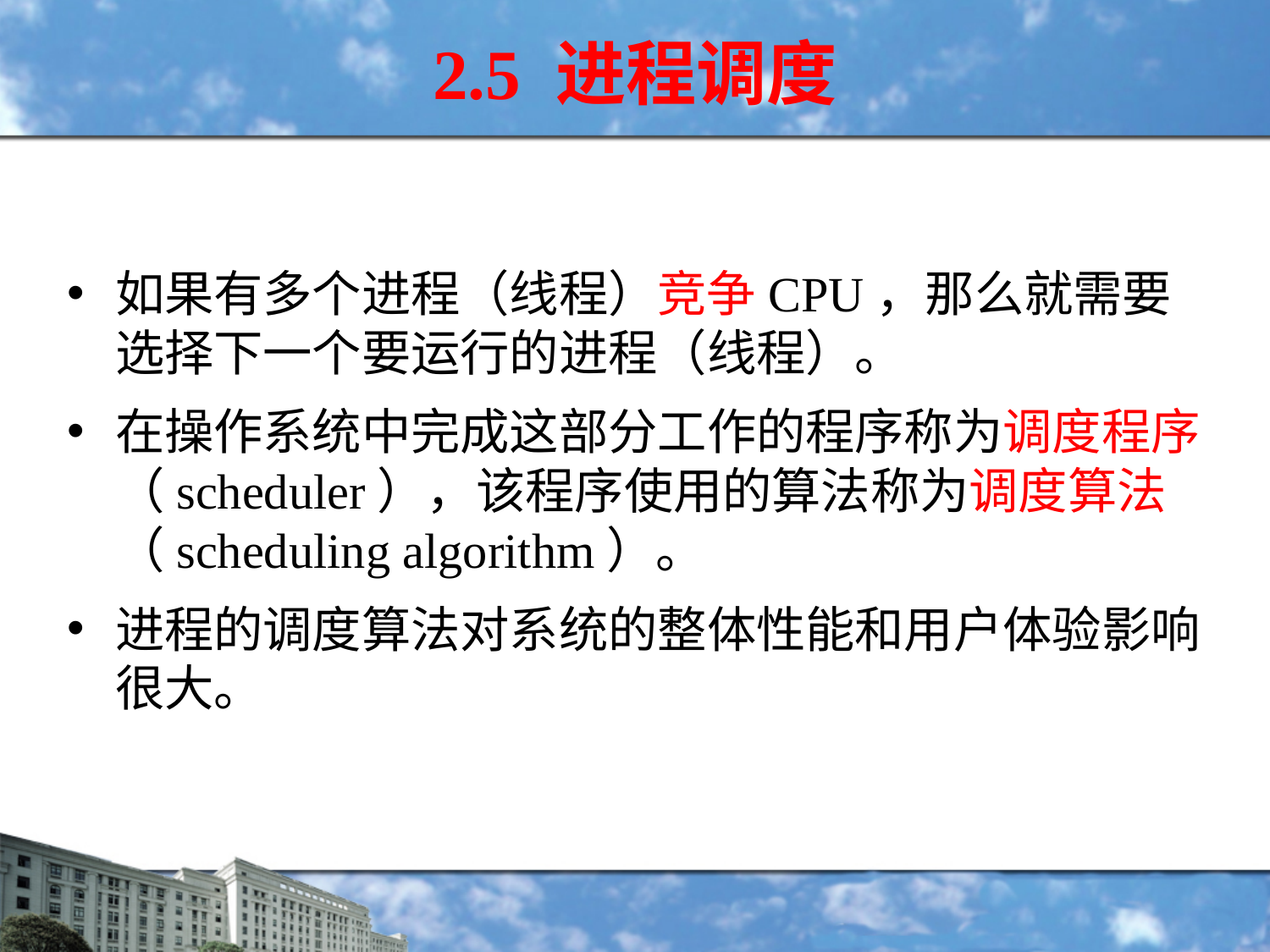

2.5 进程调度
如果有多个进程（线程）竞争CPU，那么就需要选择下一个要运行的进程（线程）。
在操作系统中完成这部分工作的程序称为调度程序（scheduler），该程序使用的算法称为调度算法（scheduling algorithm）。
进程的调度算法对系统的整体性能和用户体验影响很大。